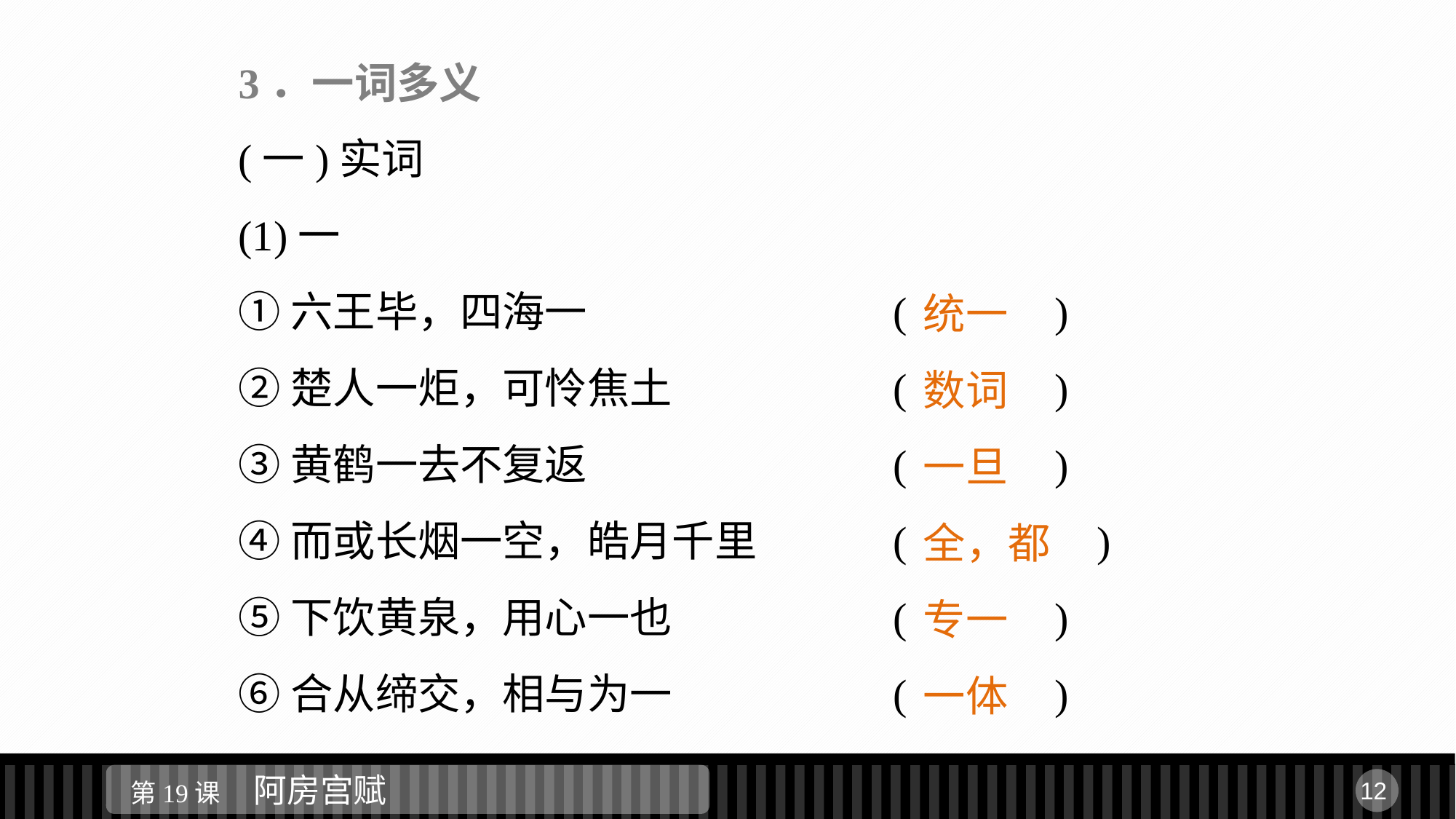

3．一词多义
(一)实词
(1)一
①六王毕，四海一			(　　　)
②楚人一炬，可怜焦土			(　　　)
③黄鹤一去不复返			(　　　)
④而或长烟一空，皓月千里		(　　　　)
⑤下饮黄泉，用心一也			(　　　)
⑥合从缔交，相与为一			(　　　)
统一
数词
一旦
全，都
专一
一体